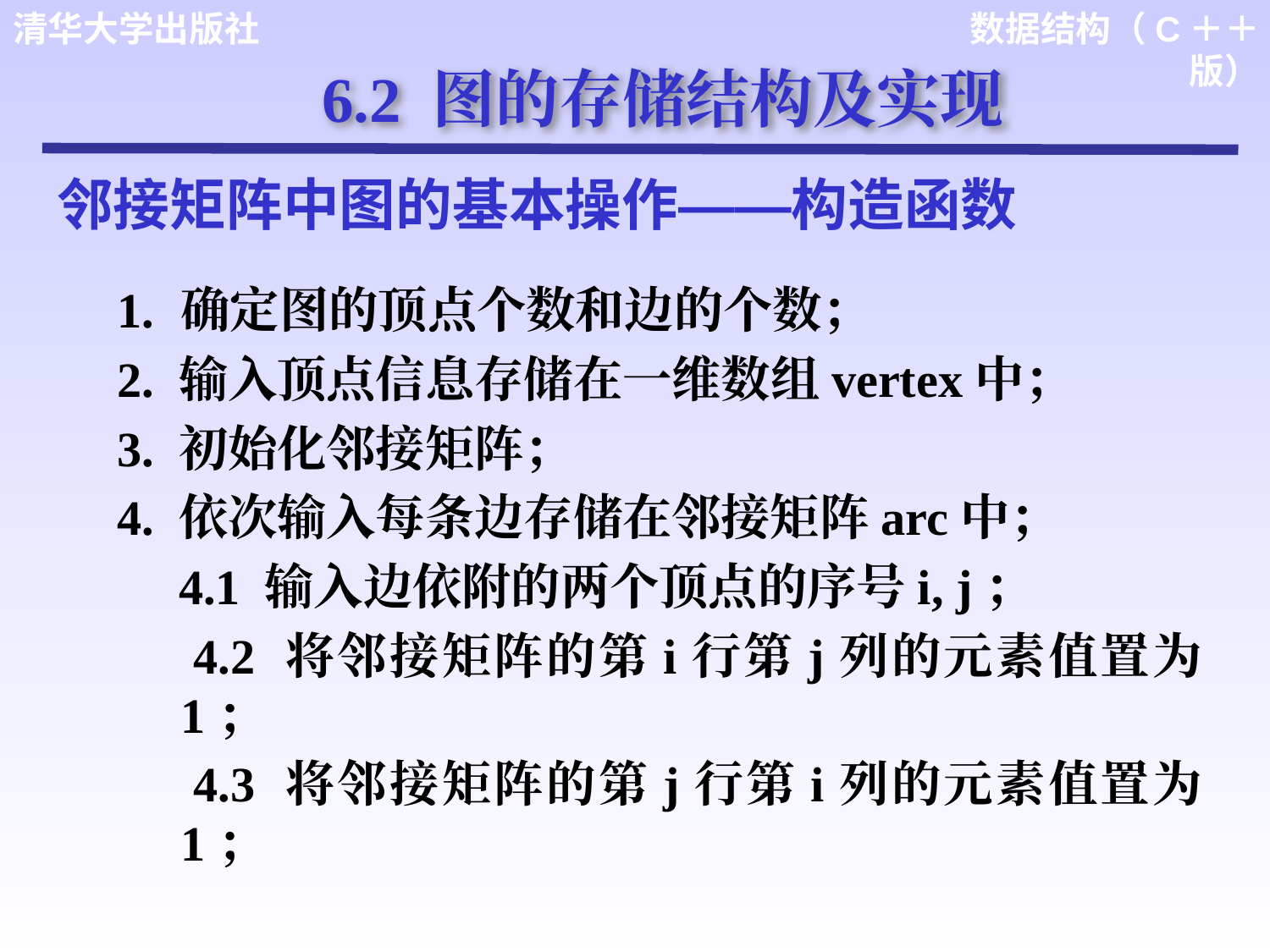

6.2 图的存储结构及实现
邻接矩阵中图的基本操作——构造函数
确定图的顶点个数和边的个数；
2. 输入顶点信息存储在一维数组vertex中；
3. 初始化邻接矩阵；
4. 依次输入每条边存储在邻接矩阵arc中；
     4.1 输入边依附的两个顶点的序号i, j；
     4.2 将邻接矩阵的第i行第j列的元素值置为1；
     4.3 将邻接矩阵的第j行第i列的元素值置为1；